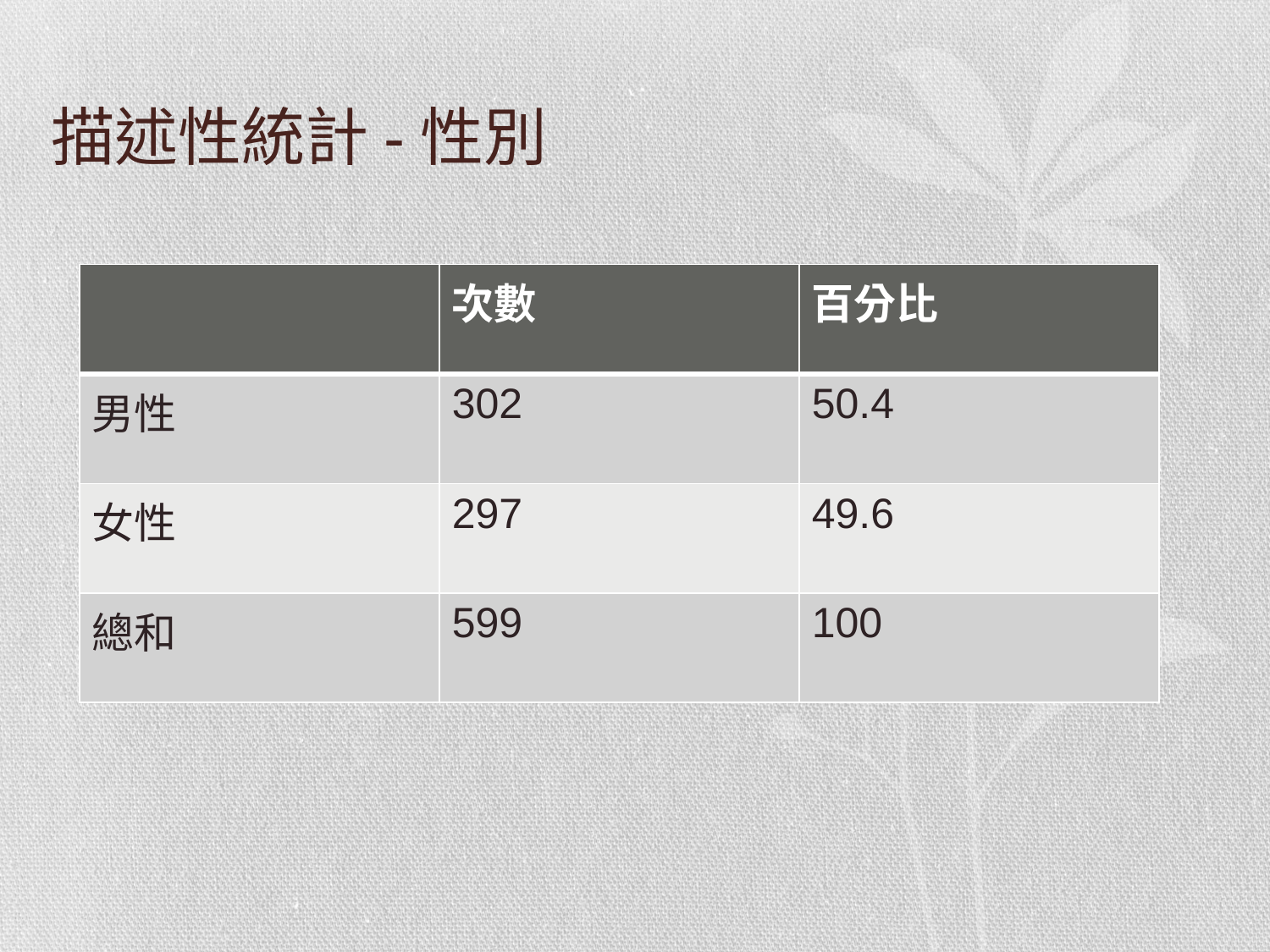

# 描述性統計-性別
|  | 次數 | 百分比 |
| --- | --- | --- |
| 男性 | 302 | 50.4 |
| 女性 | 297 | 49.6 |
| 總和 | 599 | 100 |